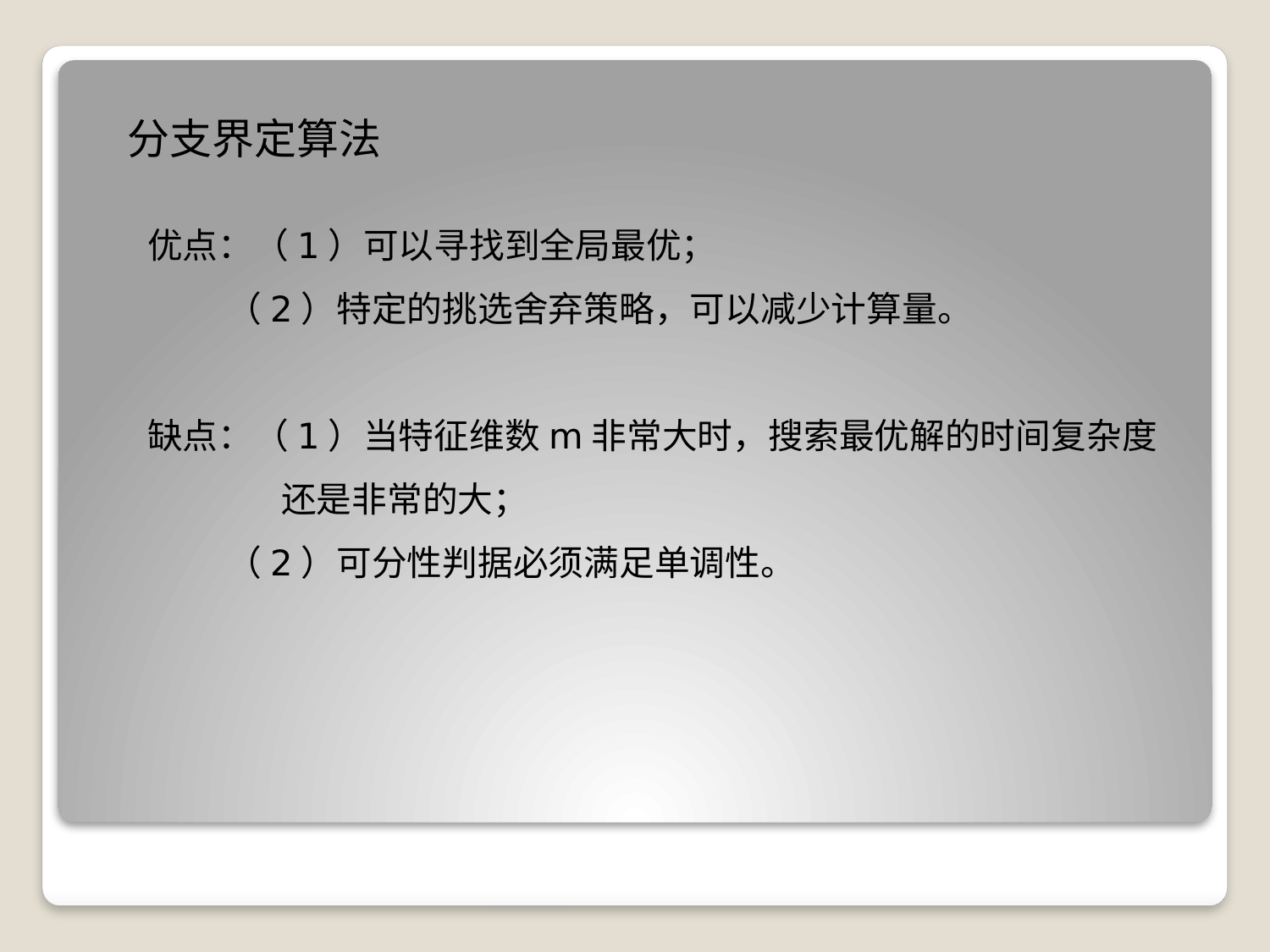

分支界定算法
优点：（1）可以寻找到全局最优；
         （2）特定的挑选舍弃策略，可以减少计算量。

缺点：（1）当特征维数m非常大时，搜索最优解的时间复杂度
                还是非常的大；
         （2）可分性判据必须满足单调性。